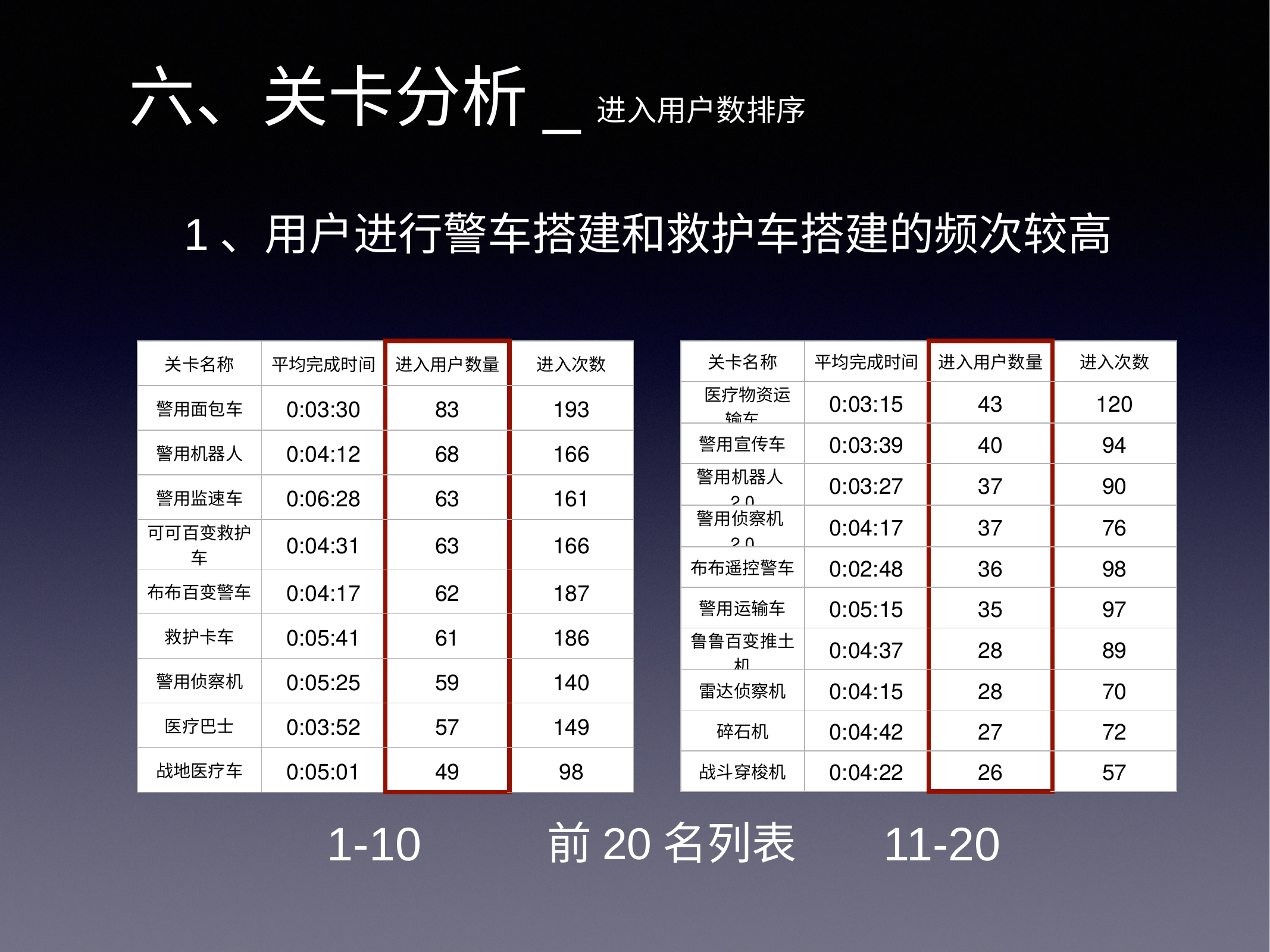

六、关卡分析_进入用户数排序
1、用户进行警车搭建和救护车搭建的频次较高
| 关卡名称 | 平均完成时间 | 进入用户数量 | 进入次数 |
| --- | --- | --- | --- |
| 警用面包车 | 0:03:30 | 83 | 193 |
| 警用机器人 | 0:04:12 | 68 | 166 |
| 警用监速车 | 0:06:28 | 63 | 161 |
| 可可百变救护车 | 0:04:31 | 63 | 166 |
| 布布百变警车 | 0:04:17 | 62 | 187 |
| 救护卡车 | 0:05:41 | 61 | 186 |
| 警用侦察机 | 0:05:25 | 59 | 140 |
| 医疗巴士 | 0:03:52 | 57 | 149 |
| 战地医疗车 | 0:05:01 | 49 | 98 |
| 关卡名称 | 平均完成时间 | 进入用户数量 | 进入次数 |
| --- | --- | --- | --- |
| 医疗物资运输车 | 0:03:15 | 43 | 120 |
| 警用宣传车 | 0:03:39 | 40 | 94 |
| 警用机器人2.0 | 0:03:27 | 37 | 90 |
| 警用侦察机2.0 | 0:04:17 | 37 | 76 |
| 布布遥控警车 | 0:02:48 | 36 | 98 |
| 警用运输车 | 0:05:15 | 35 | 97 |
| 鲁鲁百变推土机 | 0:04:37 | 28 | 89 |
| 雷达侦察机 | 0:04:15 | 28 | 70 |
| 碎石机 | 0:04:42 | 27 | 72 |
| 战斗穿梭机 | 0:04:22 | 26 | 57 |
1-10
11-20
前20名列表